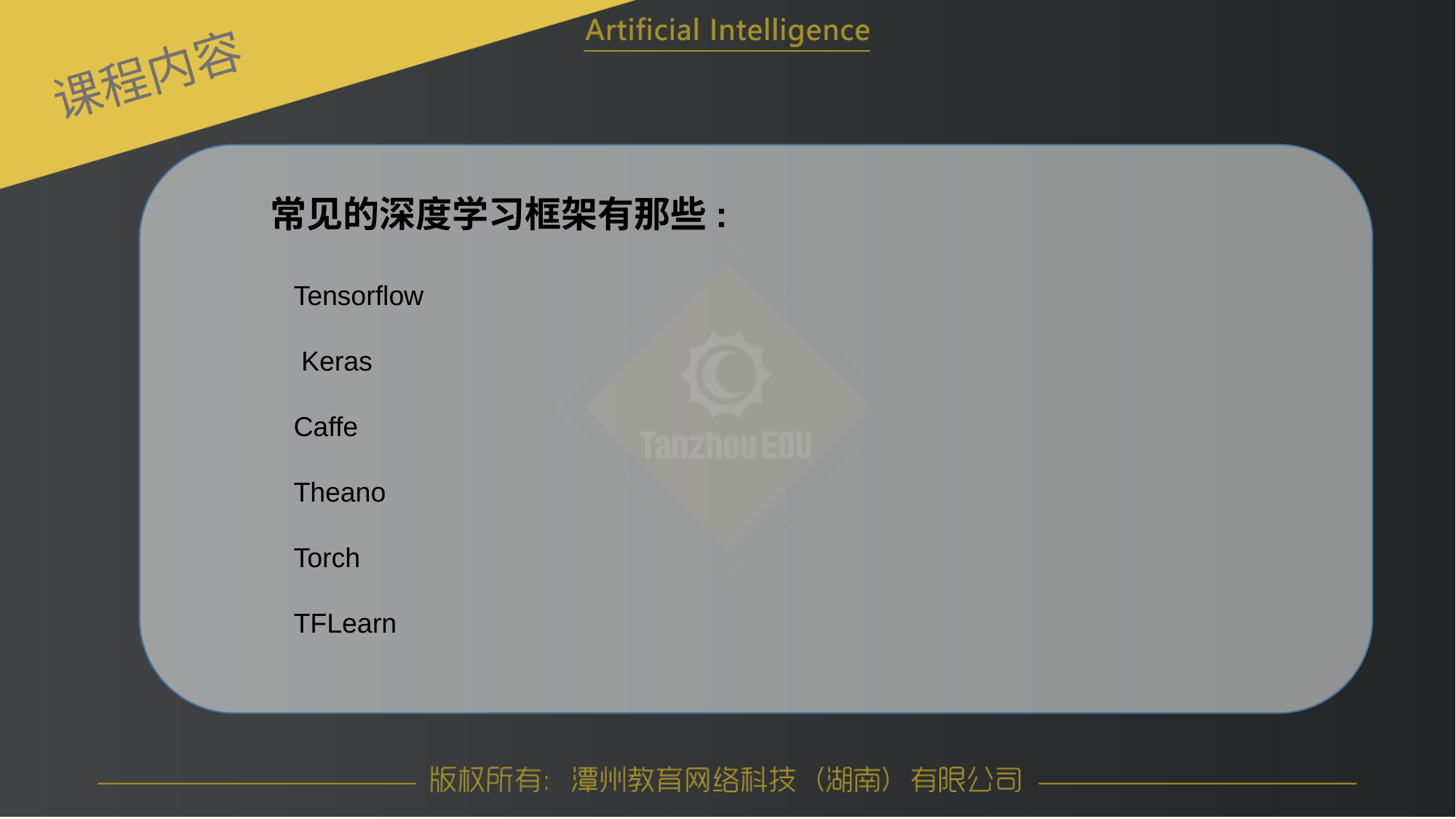

课程内容

常见的深度学习框架有那些:
Tensorflow

 Keras

Caffe

Theano

Torch

TFLearn